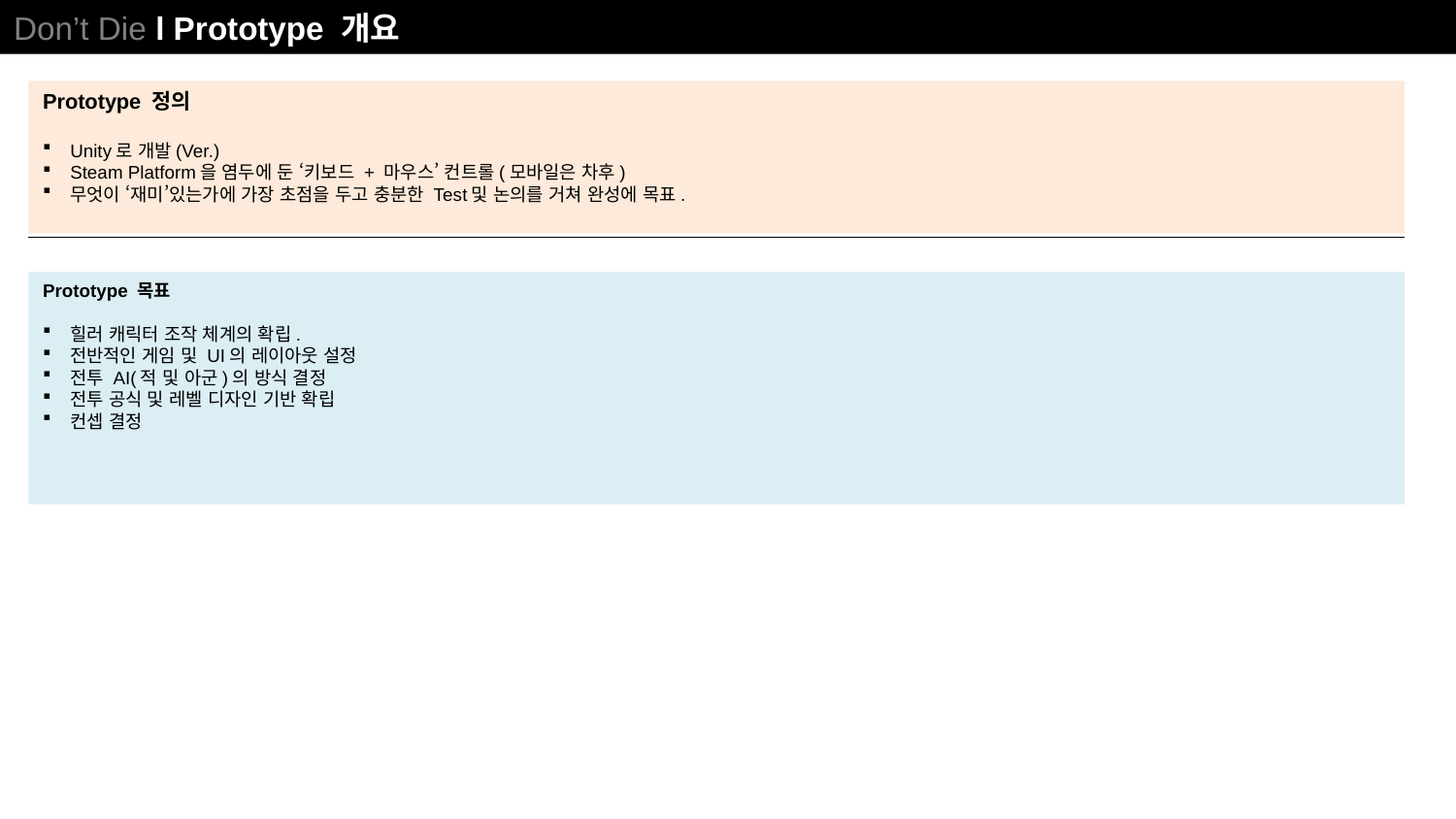

Don’t Die l Prototype 개요
Prototype 정의

Unity로 개발(Ver.)
Steam Platform을 염두에 둔 ‘키보드 + 마우스’ 컨트롤(모바일은 차후)
무엇이 ‘재미’있는가에 가장 초점을 두고 충분한 Test및 논의를 거쳐 완성에 목표.

Prototype 목표

힐러 캐릭터 조작 체계의 확립.
전반적인 게임 및 UI의 레이아웃 설정
전투 AI(적 및 아군)의 방식 결정
전투 공식 및 레벨 디자인 기반 확립
컨셉 결정